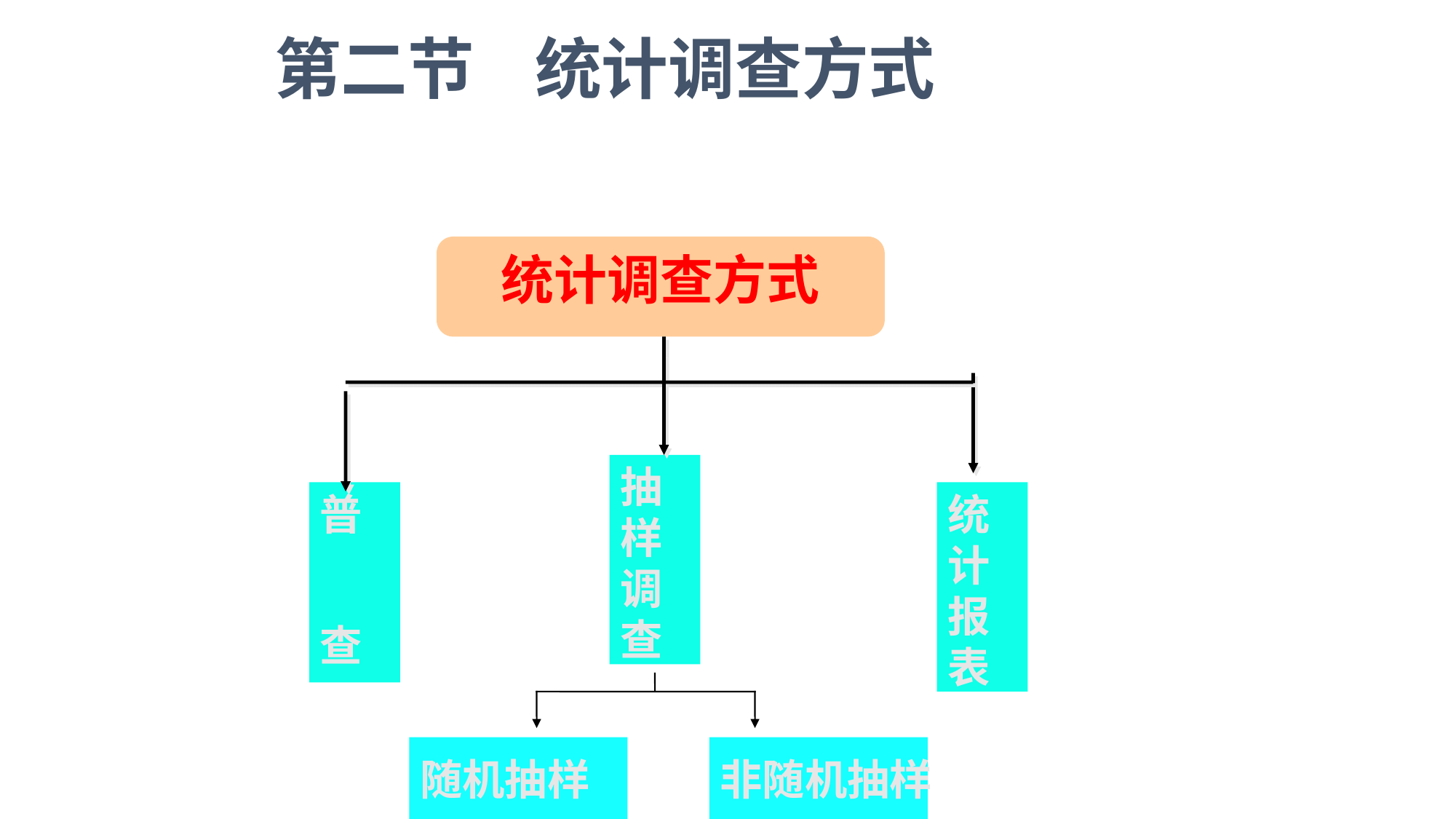

第二节    统计调查方式
统计调查方式

抽样调查
普

查
统计报表

随机抽样
非随机抽样